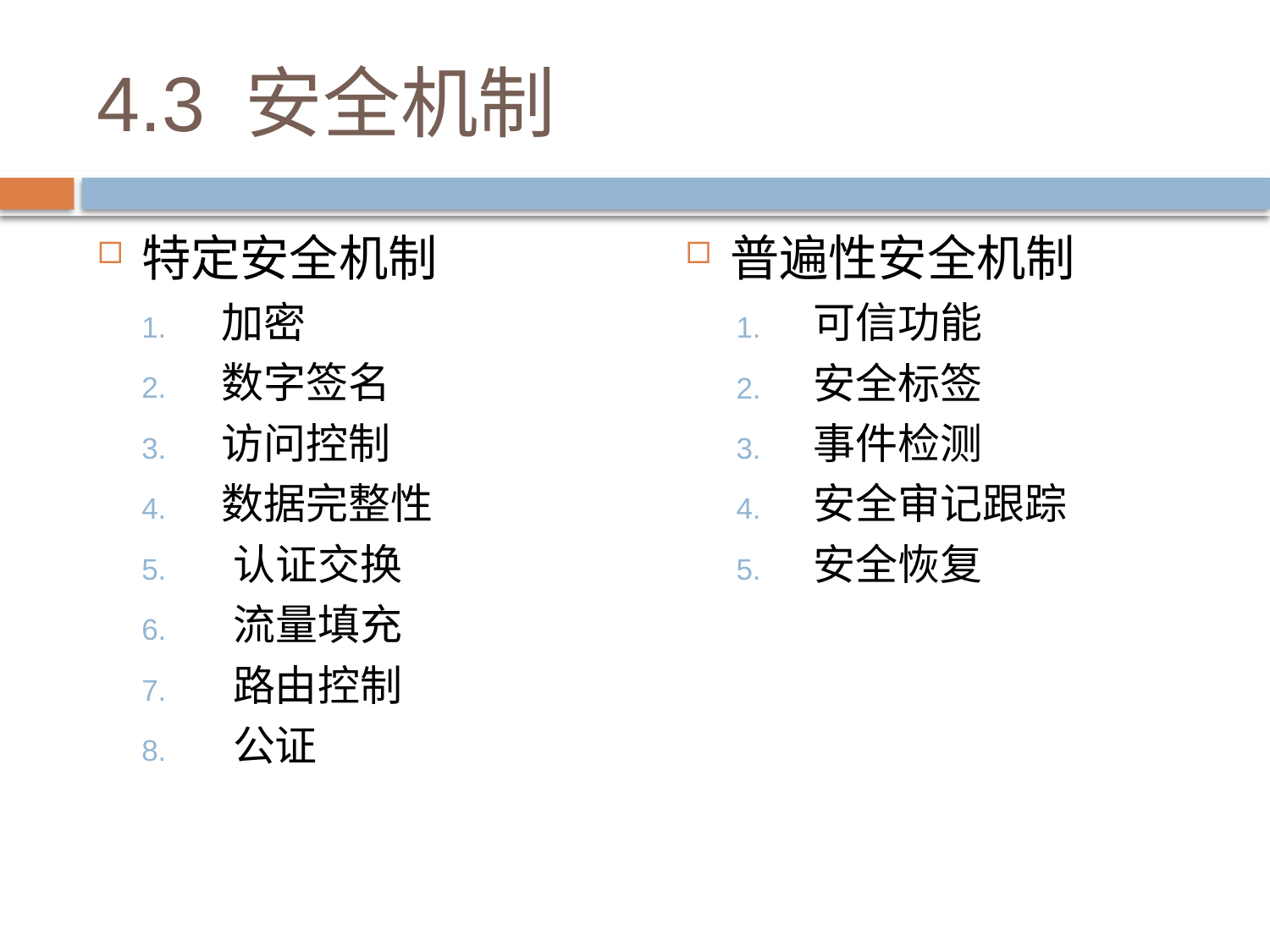

# 4.3 安全机制
特定安全机制
加密
数字签名
访问控制
数据完整性
 认证交换
 流量填充
 路由控制
 公证

普遍性安全机制
   可信功能
   安全标签
   事件检测
   安全审记跟踪
   安全恢复